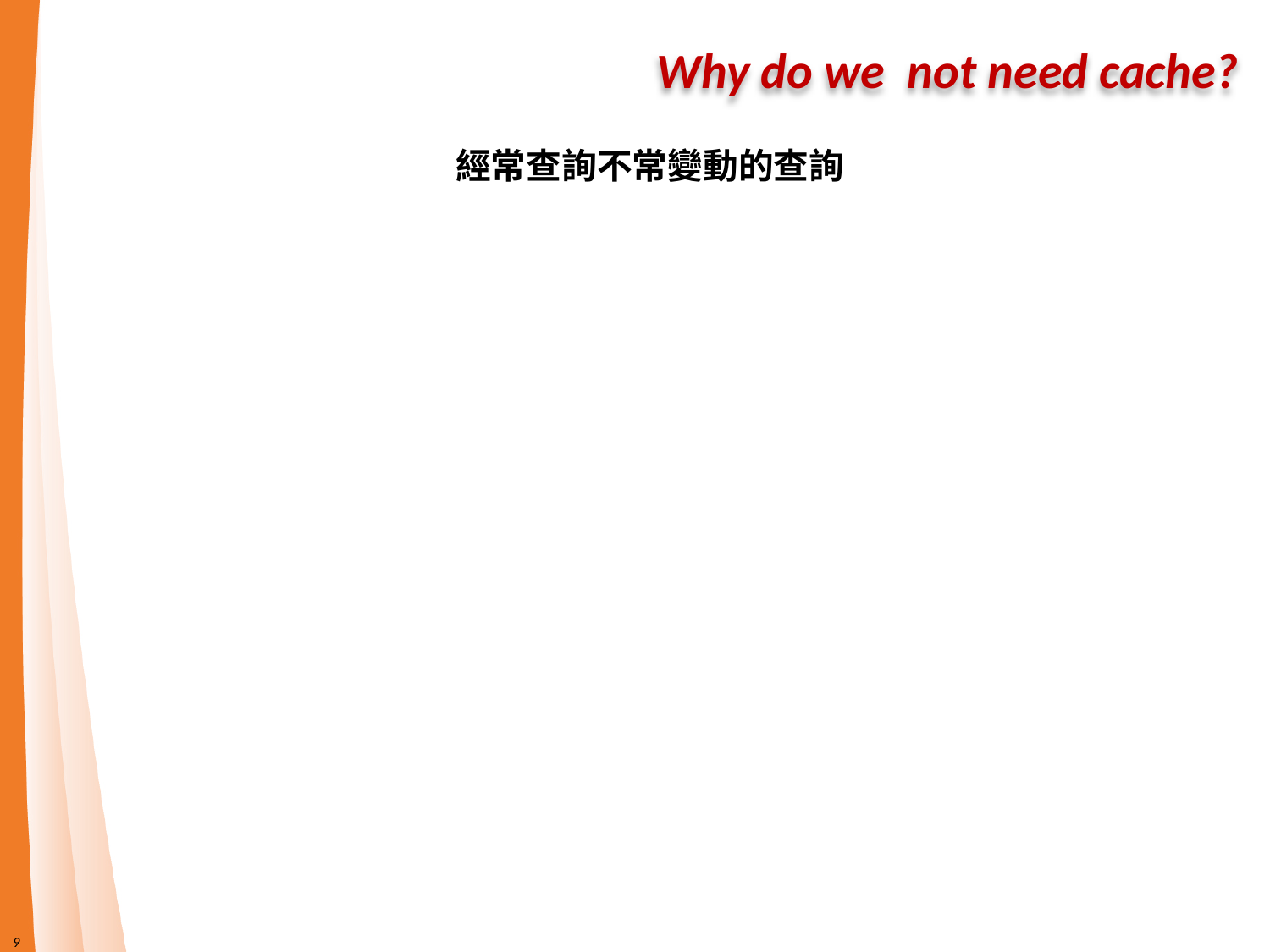

# Why do we  not need cache?
經常查詢不常變動的查詢

9